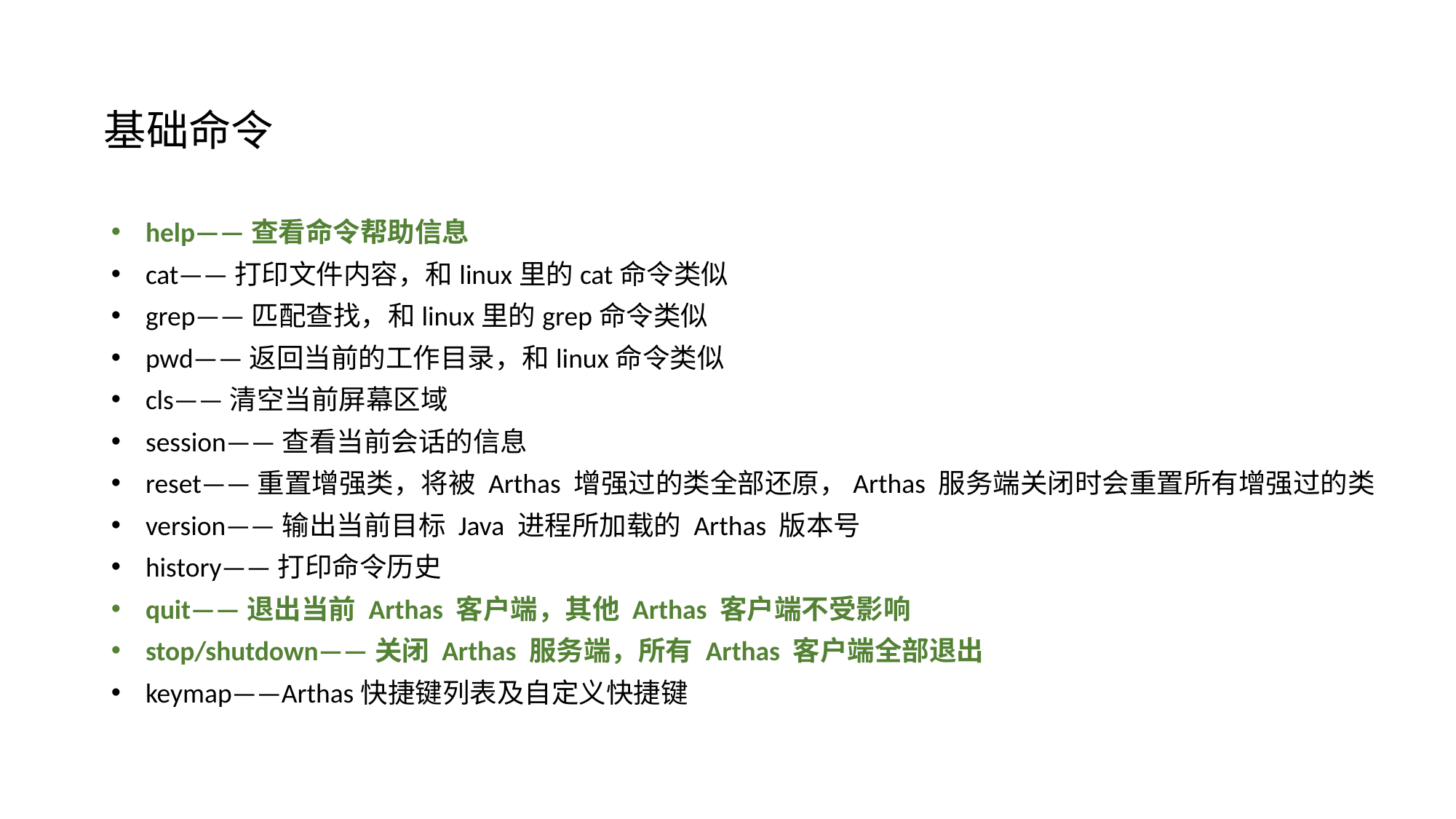

基础命令

help——查看命令帮助信息
cat——打印文件内容，和linux里的cat命令类似
grep——匹配查找，和linux里的grep命令类似
pwd——返回当前的工作目录，和linux命令类似
cls——清空当前屏幕区域
session——查看当前会话的信息
reset——重置增强类，将被 Arthas 增强过的类全部还原，Arthas 服务端关闭时会重置所有增强过的类
version——输出当前目标 Java 进程所加载的 Arthas 版本号
history——打印命令历史
quit——退出当前 Arthas 客户端，其他 Arthas 客户端不受影响
stop/shutdown——关闭 Arthas 服务端，所有 Arthas 客户端全部退出
keymap——Arthas快捷键列表及自定义快捷键